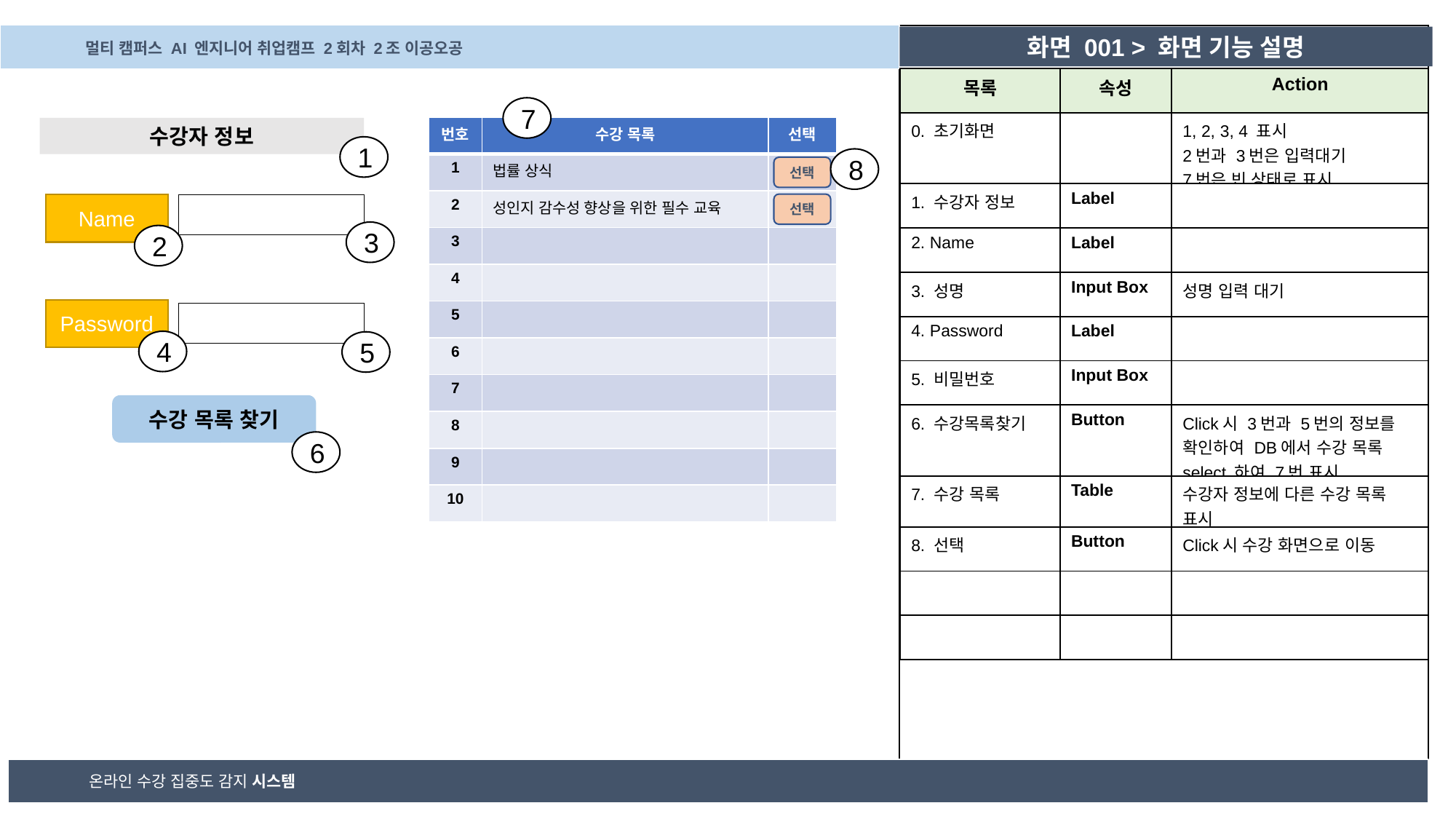

화면 001 > 화면 기능 설명
멀티 캠퍼스 AI 엔지니어 취업캠프 2회차 2조 이공오공
| 목록 | 속성 | Action |
| --- | --- | --- |
| 0. 초기화면 |  | 1, 2, 3, 4 표시 2번과 3번은 입력대기 7번은 빈 상태로 표시 |
| 1. 수강자 정보 | Label |  |
| 2. Name | Label |  |
| 3. 성명 | Input Box | 성명 입력 대기 |
| 4. Password | Label |  |
| 5. 비밀번호 | Input Box |  |
| 6. 수강목록찾기 | Button | Click시 3번과 5번의 정보를 확인하여 DB에서 수강 목록 select 하여 7번 표시 |
| 7. 수강 목록 | Table | 수강자 정보에 다른 수강 목록 표시 |
| 8. 선택 | Button | Click시 수강 화면으로 이동 |
|  |  |  |
|  |  |  |
7
| 번호 | 수강 목록 | 선택 |
| --- | --- | --- |
| 1 | 법률 상식 |  |
| 2 | 성인지 감수성 향상을 위한 필수 교육 |  |
| 3 |  |  |
| 4 |  |  |
| 5 |  |  |
| 6 |  |  |
| 7 |  |  |
| 8 |  |  |
| 9 |  |  |
| 10 |  |  |
수강자 정보
1
8
선택
선택

Name
3
2
Password

4
5
수강 목록 찾기
6

온라인 수강 집중도 감지 시스템